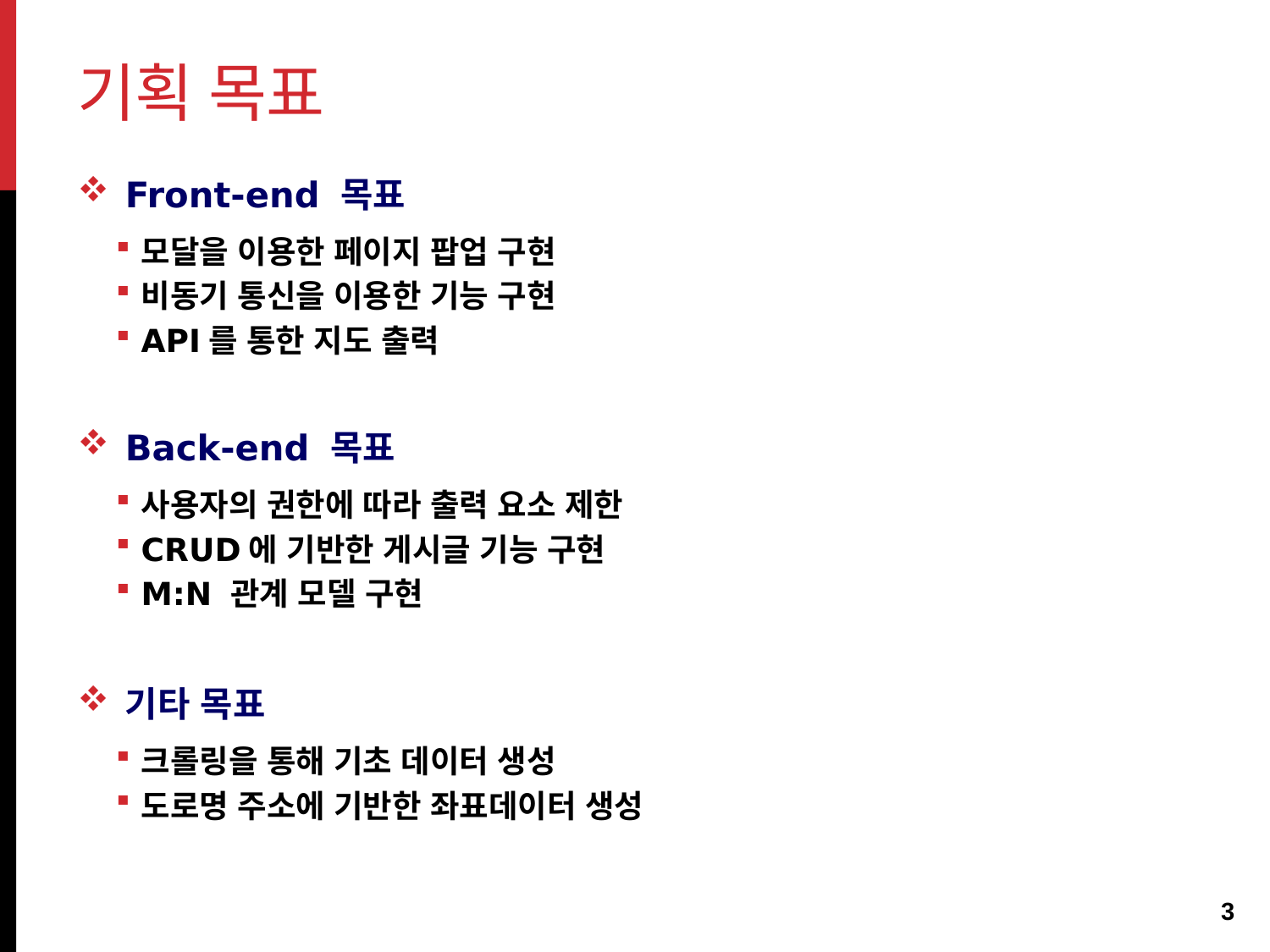

# 기획 목표
Front-end 목표
모달을 이용한 페이지 팝업 구현
비동기 통신을 이용한 기능 구현
API를 통한 지도 출력

Back-end 목표
사용자의 권한에 따라 출력 요소 제한
CRUD에 기반한 게시글 기능 구현
M:N 관계 모델 구현

기타 목표
크롤링을 통해 기초 데이터 생성
도로명 주소에 기반한 좌표데이터 생성

3